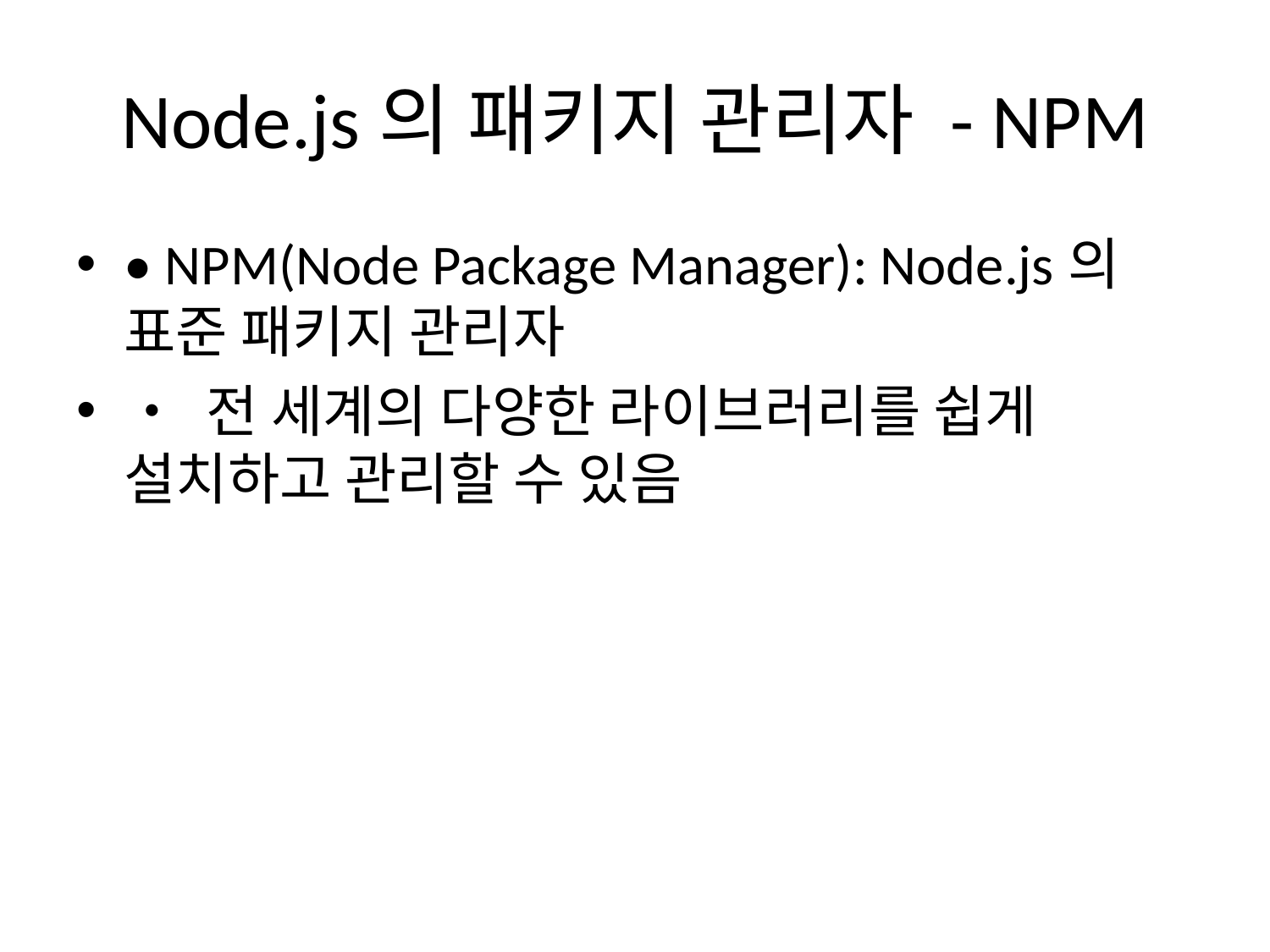

# Node.js의 패키지 관리자 - NPM
• NPM(Node Package Manager): Node.js의 표준 패키지 관리자
• 전 세계의 다양한 라이브러리를 쉽게 설치하고 관리할 수 있음